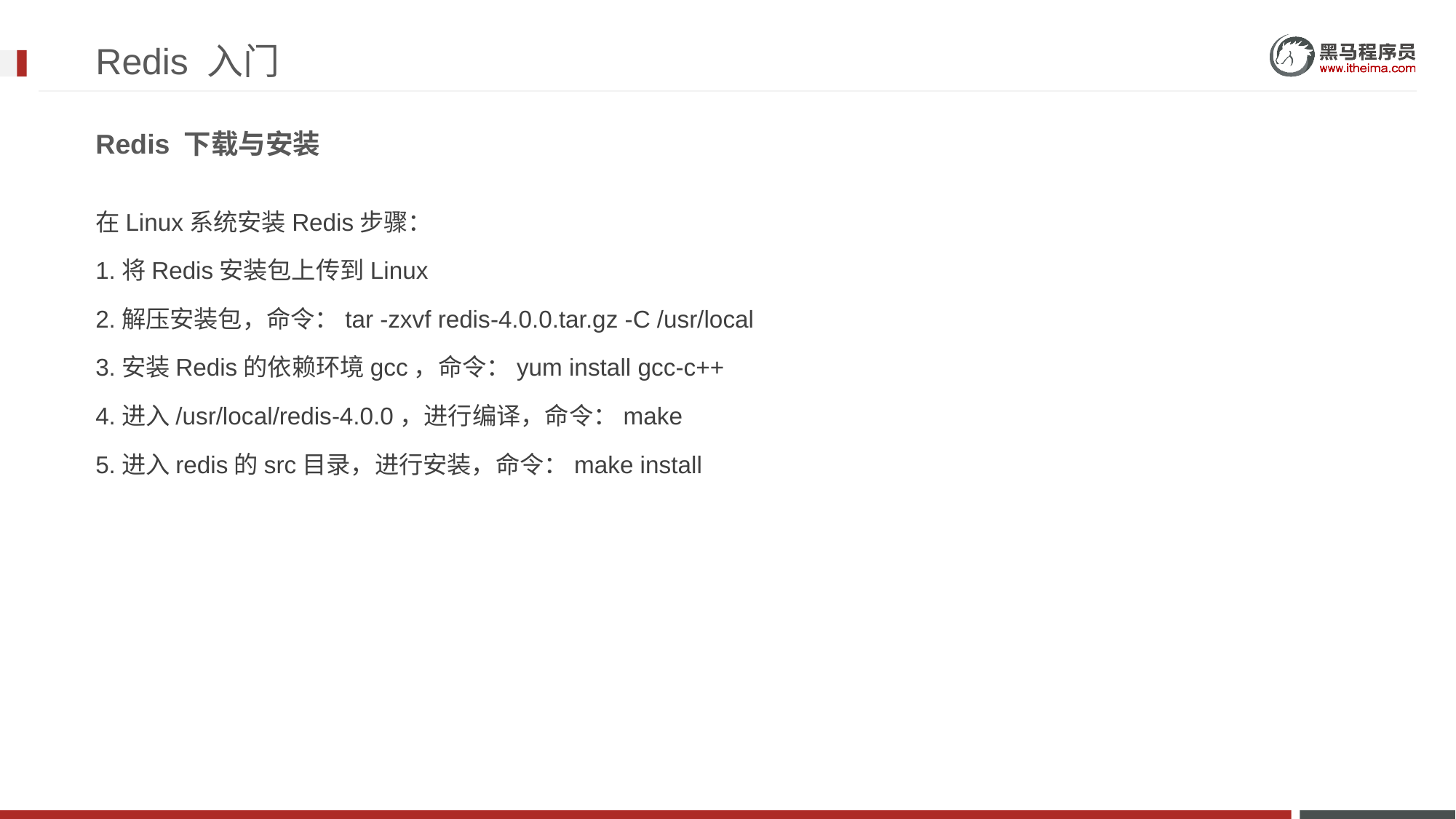

# Redis 入门
Redis 下载与安装
在Linux系统安装Redis步骤：
1.将Redis安装包上传到Linux
2.解压安装包，命令：tar -zxvf redis-4.0.0.tar.gz -C /usr/local
3.安装Redis的依赖环境gcc，命令：yum install gcc-c++
4.进入/usr/local/redis-4.0.0，进行编译，命令：make
5.进入redis的src目录，进行安装，命令：make install